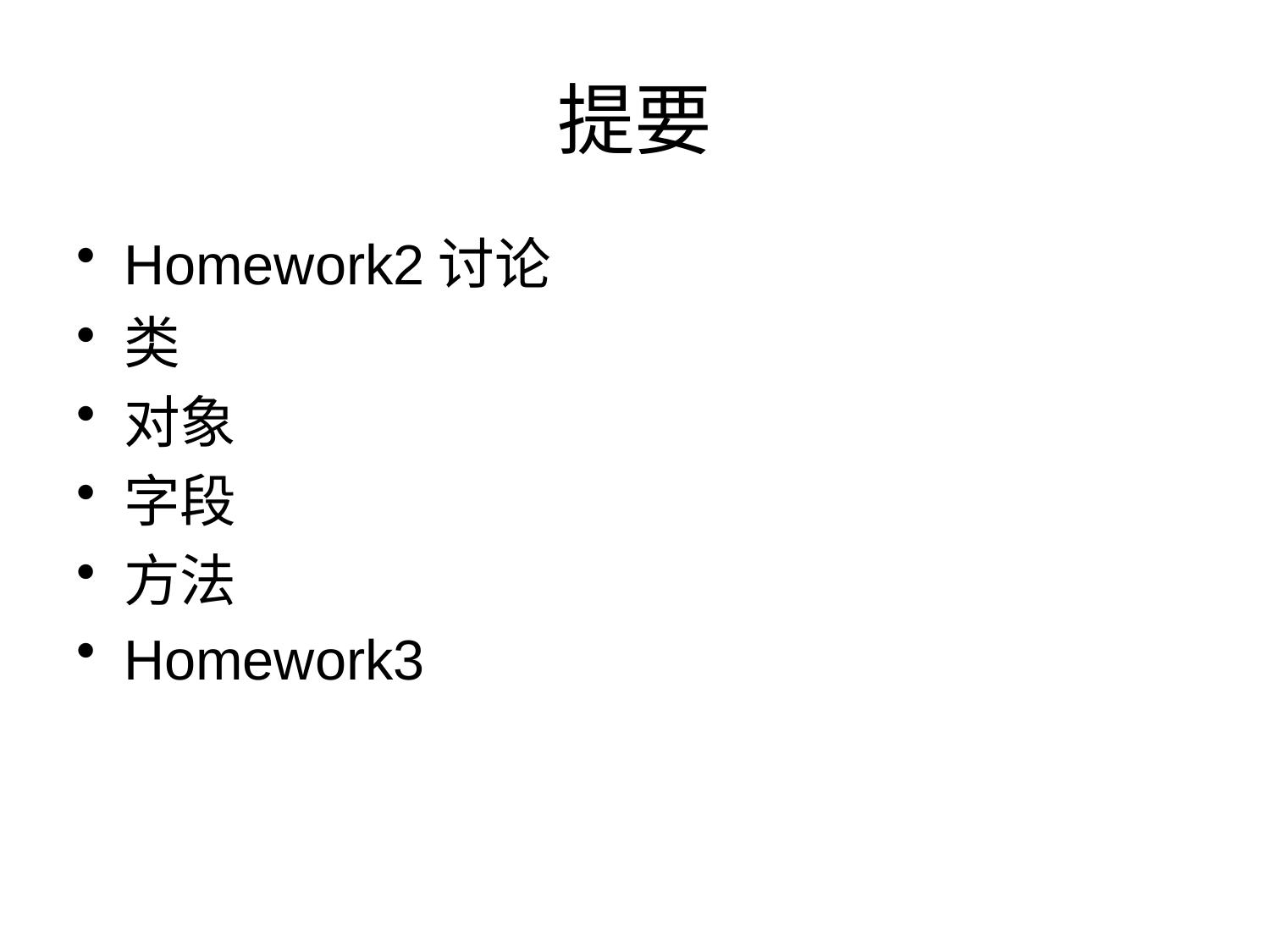

# 提要
Homework2讨论
类
对象
字段
方法
Homework3